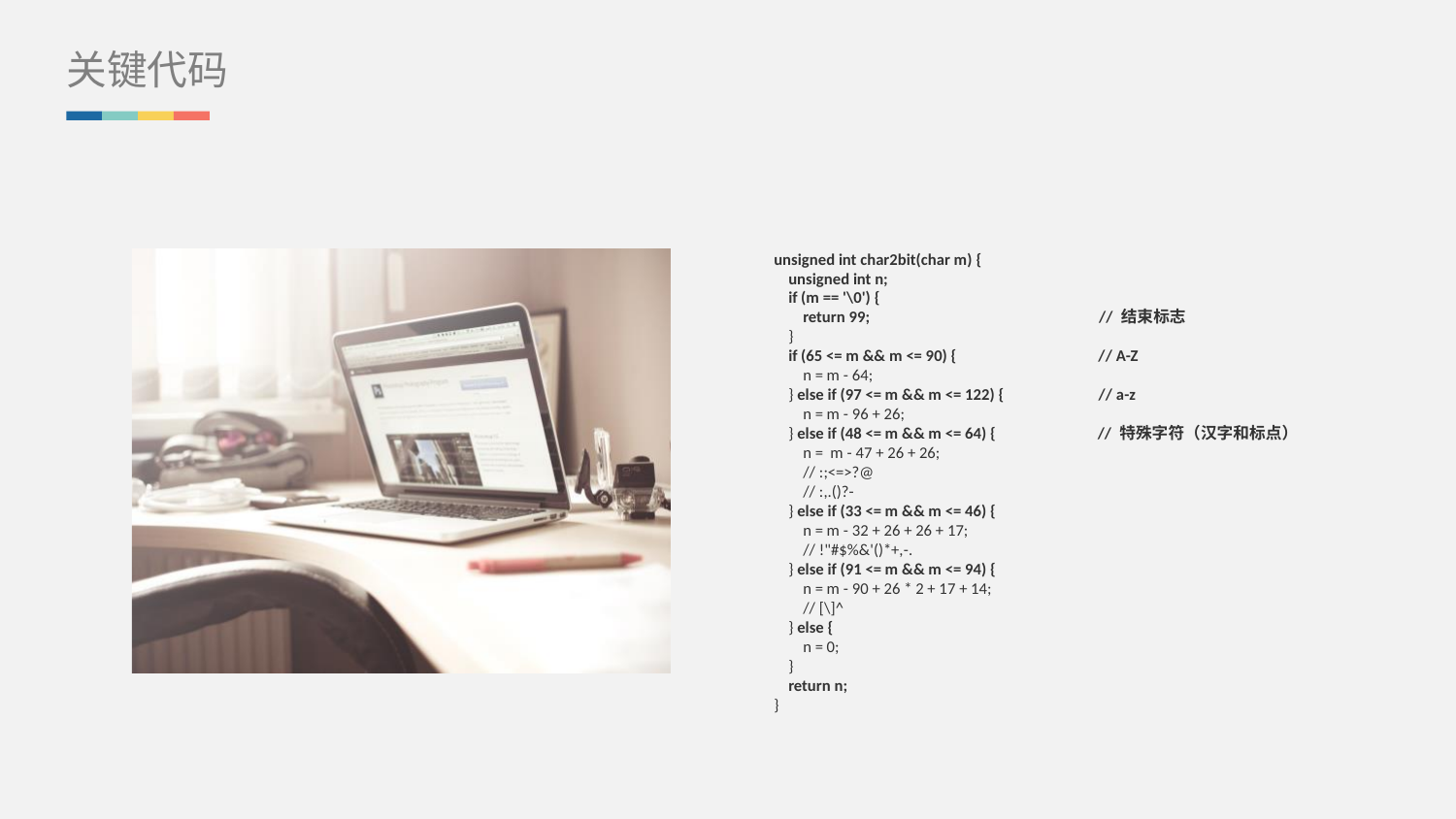

关键代码

unsigned int char2bit(char m) {
    unsigned int n;
    if (m == '\0') {
        return 99;                                                               // 结束标志
    }
    if (65 <= m && m <= 90) {                                       // A-Z
        n = m - 64;
    } else if (97 <= m && m <= 122) {                          // a-z
        n = m - 96 + 26;
    } else if (48 <= m && m <= 64) {                            // 特殊字符（汉字和标点）
        n =  m - 47 + 26 + 26;
        // :;<=>?@
        // :,.()?-
    } else if (33 <= m && m <= 46) {
        n = m - 32 + 26 + 26 + 17;
        // !"#$%&'()*+,-.
    } else if (91 <= m && m <= 94) {
        n = m - 90 + 26 * 2 + 17 + 14;
        // [\]^
    } else {
        n = 0;
    }
    return n;
}